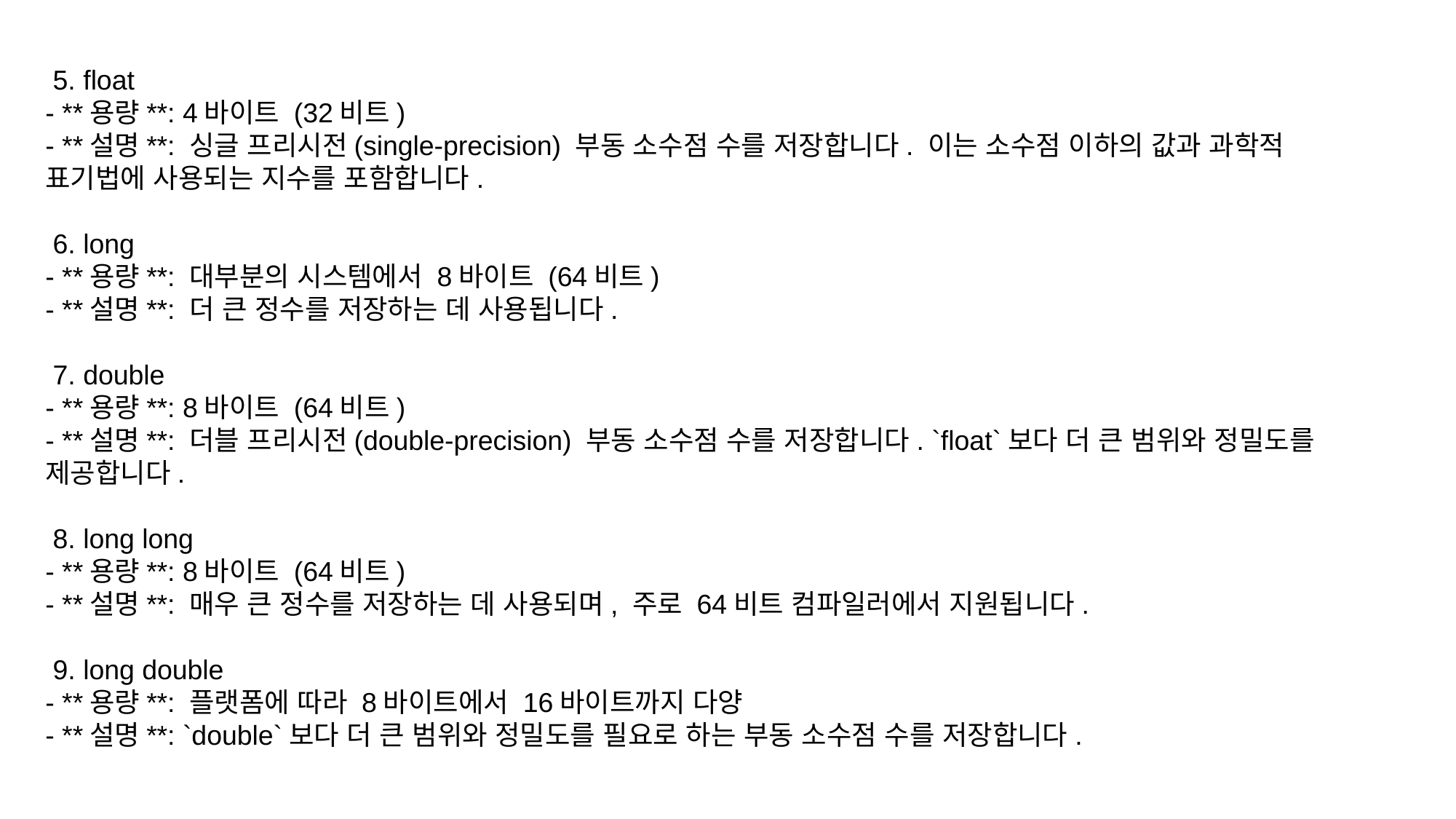

5. float
- **용량**: 4바이트 (32비트)
- **설명**: 싱글 프리시전(single-precision) 부동 소수점 수를 저장합니다. 이는 소수점 이하의 값과 과학적 표기법에 사용되는 지수를 포함합니다.

 6. long
- **용량**: 대부분의 시스템에서 8바이트 (64비트)
- **설명**: 더 큰 정수를 저장하는 데 사용됩니다.

 7. double
- **용량**: 8바이트 (64비트)
- **설명**: 더블 프리시전(double-precision) 부동 소수점 수를 저장합니다. `float`보다 더 큰 범위와 정밀도를 제공합니다.

 8. long long
- **용량**: 8바이트 (64비트)
- **설명**: 매우 큰 정수를 저장하는 데 사용되며, 주로 64비트 컴파일러에서 지원됩니다.

 9. long double
- **용량**: 플랫폼에 따라 8바이트에서 16바이트까지 다양
- **설명**: `double`보다 더 큰 범위와 정밀도를 필요로 하는 부동 소수점 수를 저장합니다.